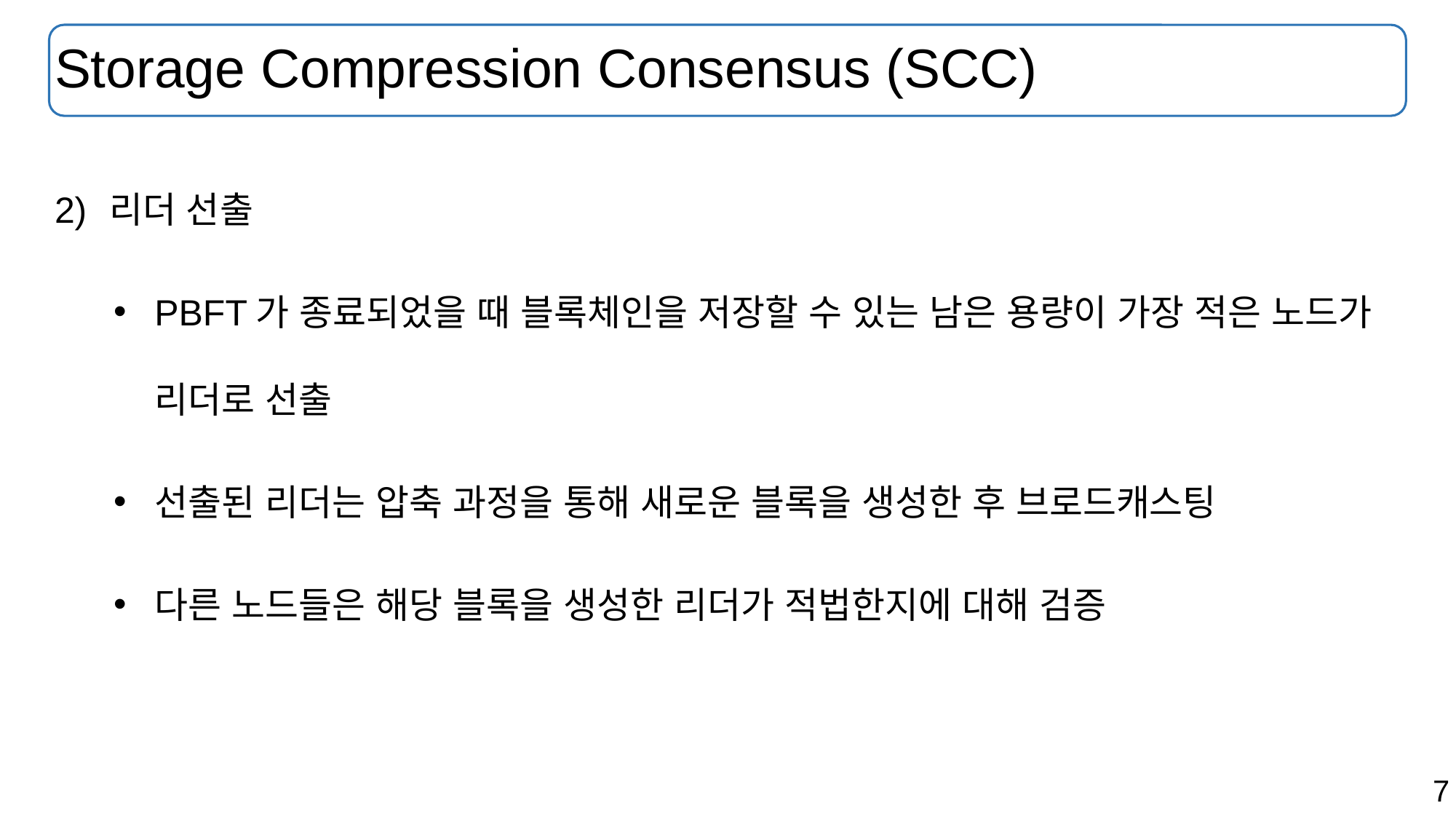

# Storage Compression Consensus (SCC)
리더 선출
PBFT가 종료되었을 때 블록체인을 저장할 수 있는 남은 용량이 가장 적은 노드가 리더로 선출
선출된 리더는 압축 과정을 통해 새로운 블록을 생성한 후 브로드캐스팅
다른 노드들은 해당 블록을 생성한 리더가 적법한지에 대해 검증

7